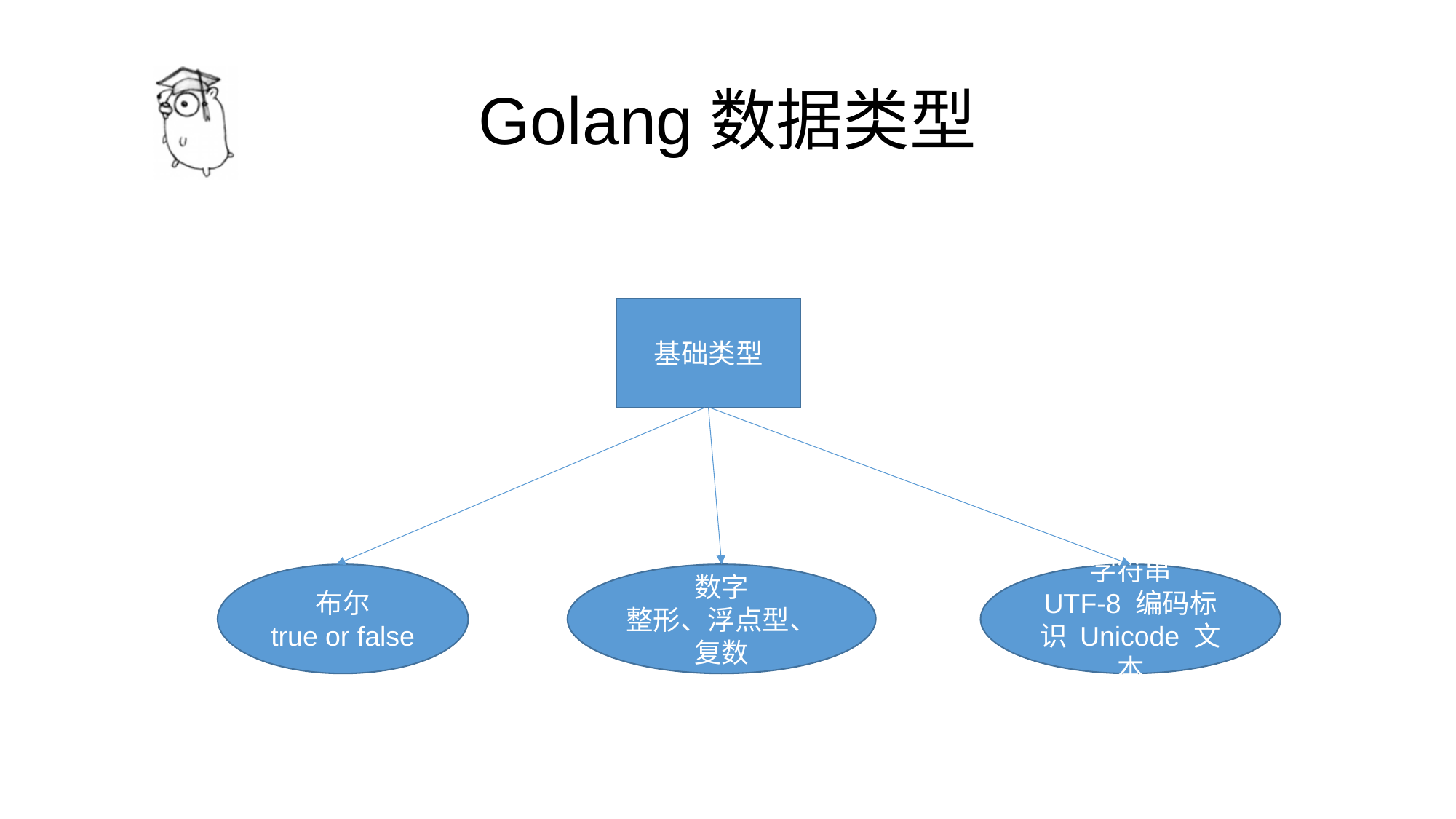

# Golang数据类型

基础类型
布尔
true or false
数字
整形、浮点型、复数
字符串
UTF-8 编码标识 Unicode 文本